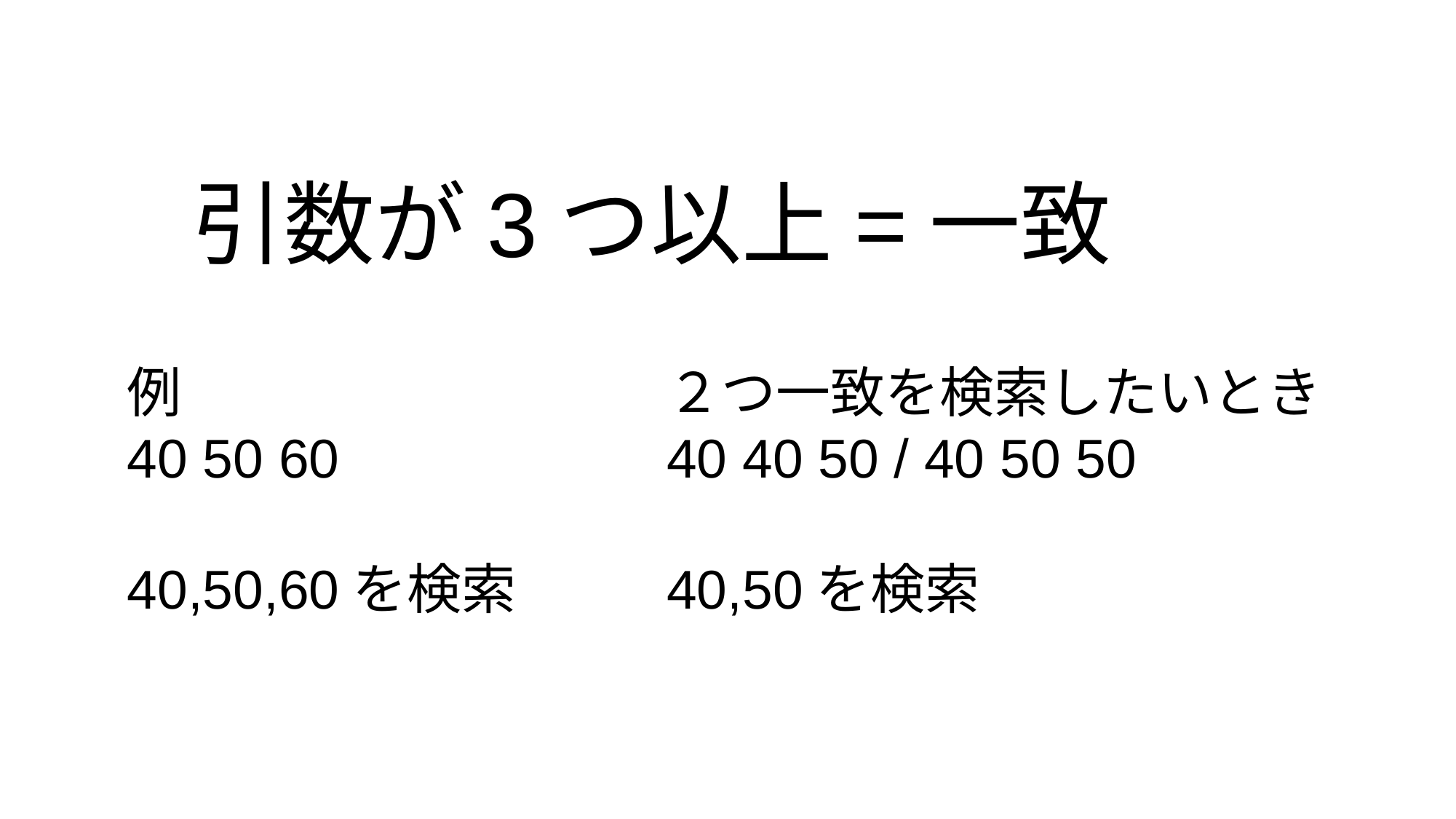

# 引数が3つ以上=一致
例
40 50 60

40,50,60を検索
２つ一致を検索したいとき
40 40 50 / 40 50 50

40,50を検索